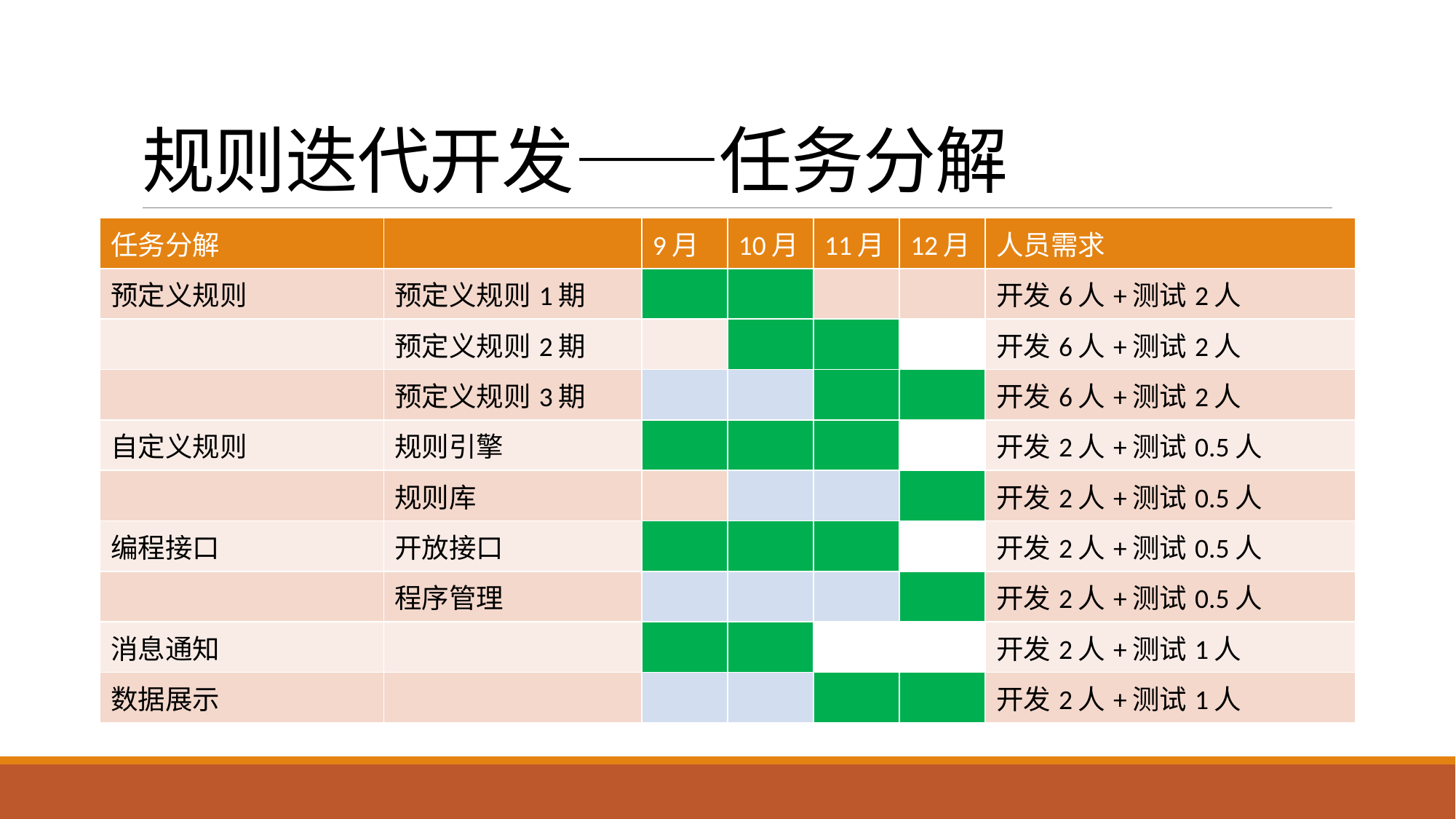

# 规则迭代开发——任务分解
| 任务分解 |  | 9月 | 10月 | 11月 | 12月 | 人员需求 |
| --- | --- | --- | --- | --- | --- | --- |
| 预定义规则 | 预定义规则1期 |  |  |  |  | 开发6人+测试2人 |
|  | 预定义规则2期 |  |  |  |  | 开发6人+测试2人 |
|  | 预定义规则3期 |  |  |  |  | 开发6人+测试2人 |
| 自定义规则 | 规则引擎 |  |  |  |  | 开发2人+测试0.5人 |
|  | 规则库 |  |  |  |  | 开发2人+测试0.5人 |
| 编程接口 | 开放接口 |  |  |  |  | 开发2人+测试0.5人 |
|  | 程序管理 |  |  |  |  | 开发2人+测试0.5人 |
| 消息通知 |  |  |  |  |  | 开发2人+测试1人 |
| 数据展示 |  |  |  |  |  | 开发2人+测试1人 |